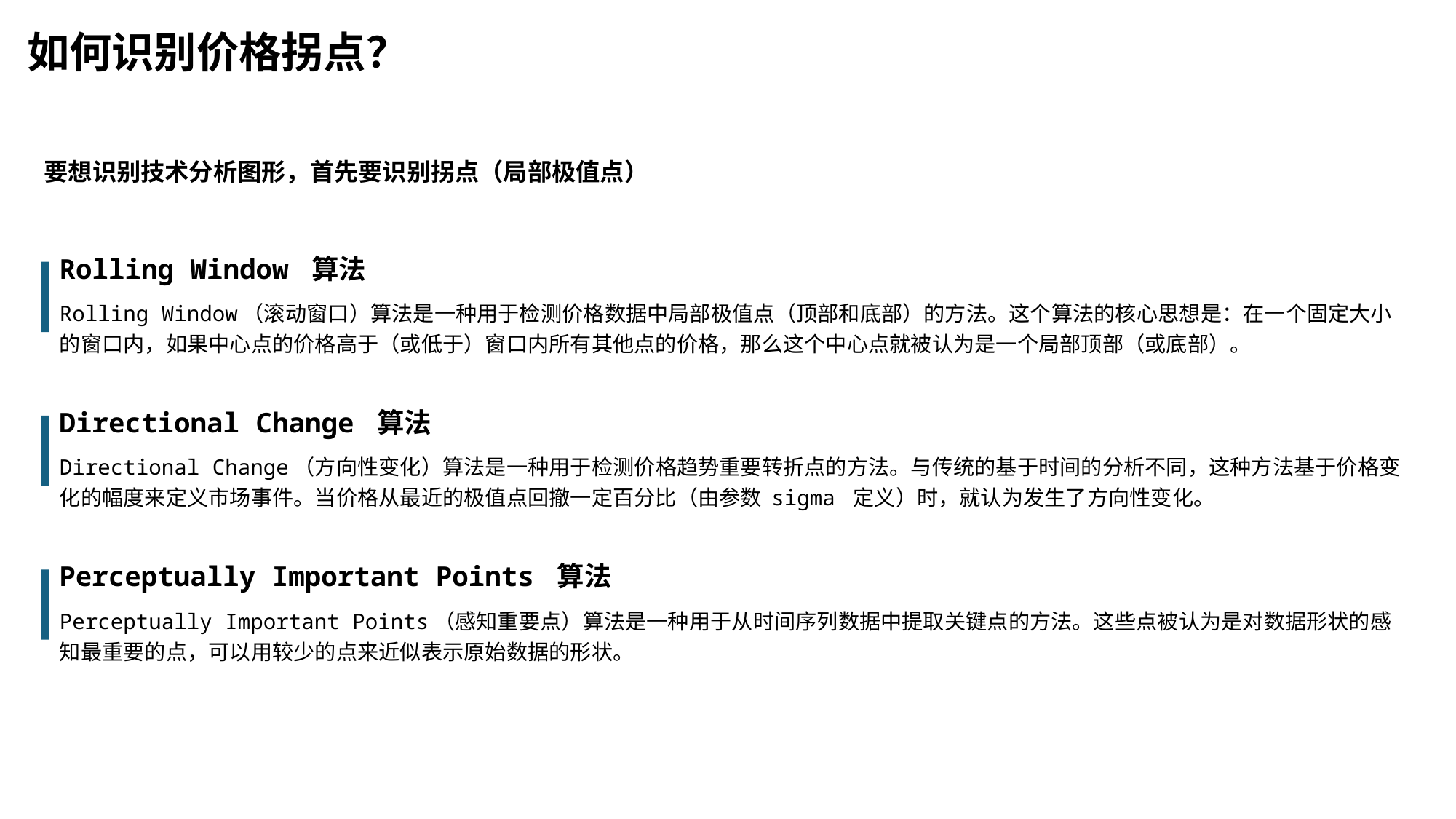

如何识别价格拐点？
要想识别技术分析图形，首先要识别拐点（局部极值点）
Rolling Window 算法

Rolling Window（滚动窗口）算法是一种用于检测价格数据中局部极值点（顶部和底部）的方法。这个算法的核心思想是：在一个固定大小的窗口内，如果中心点的价格高于（或低于）窗口内所有其他点的价格，那么这个中心点就被认为是一个局部顶部（或底部）。
Directional Change 算法

Directional Change（方向性变化）算法是一种用于检测价格趋势重要转折点的方法。与传统的基于时间的分析不同，这种方法基于价格变化的幅度来定义市场事件。当价格从最近的极值点回撤一定百分比（由参数 sigma 定义）时，就认为发生了方向性变化。
Perceptually Important Points 算法

Perceptually Important Points（感知重要点）算法是一种用于从时间序列数据中提取关键点的方法。这些点被认为是对数据形状的感知最重要的点，可以用较少的点来近似表示原始数据的形状。